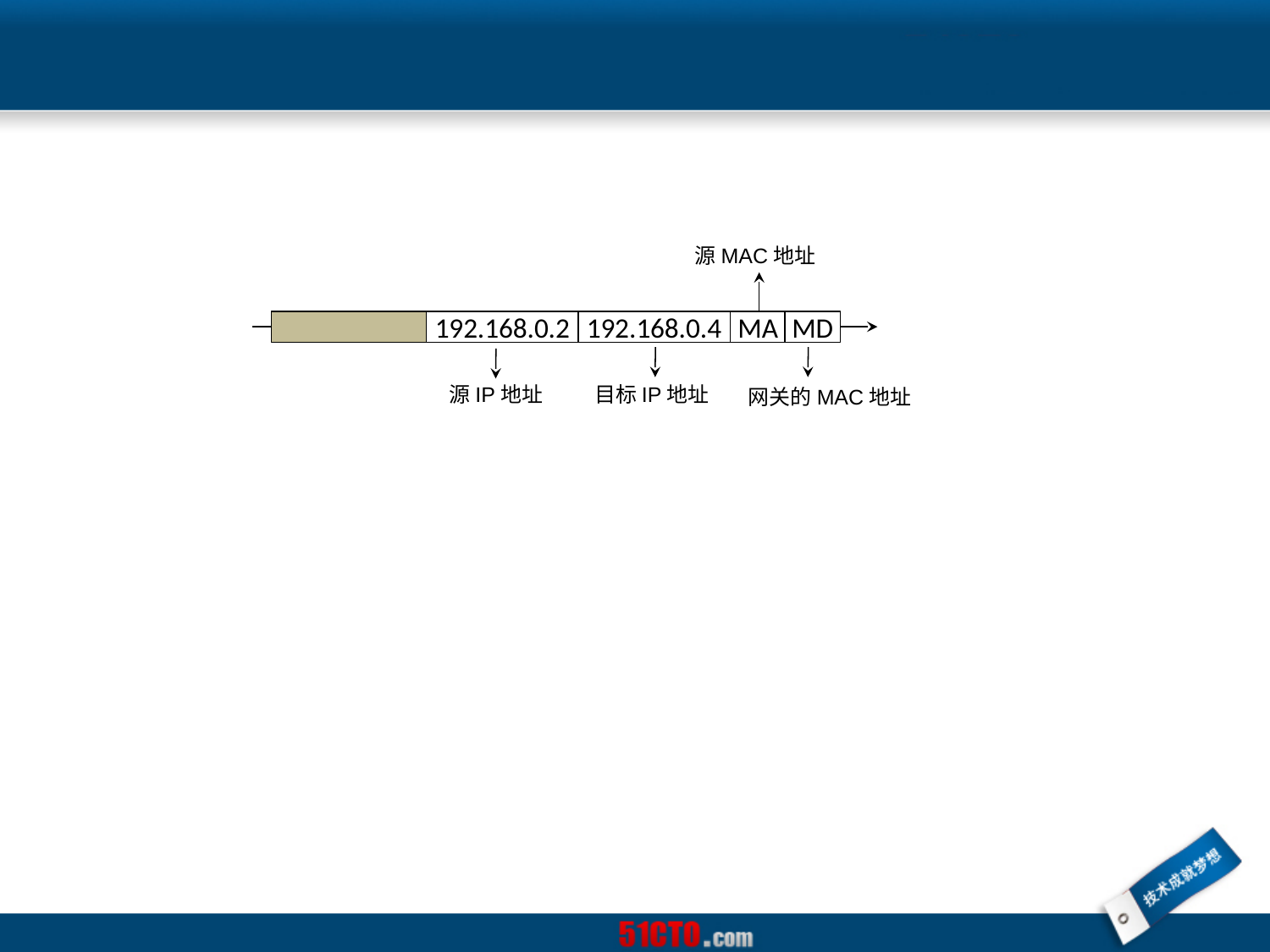

源MAC地址

192.168.0.2
192.168.0.4
MA
MD
源IP地址
目标IP地址
网关的MAC地址